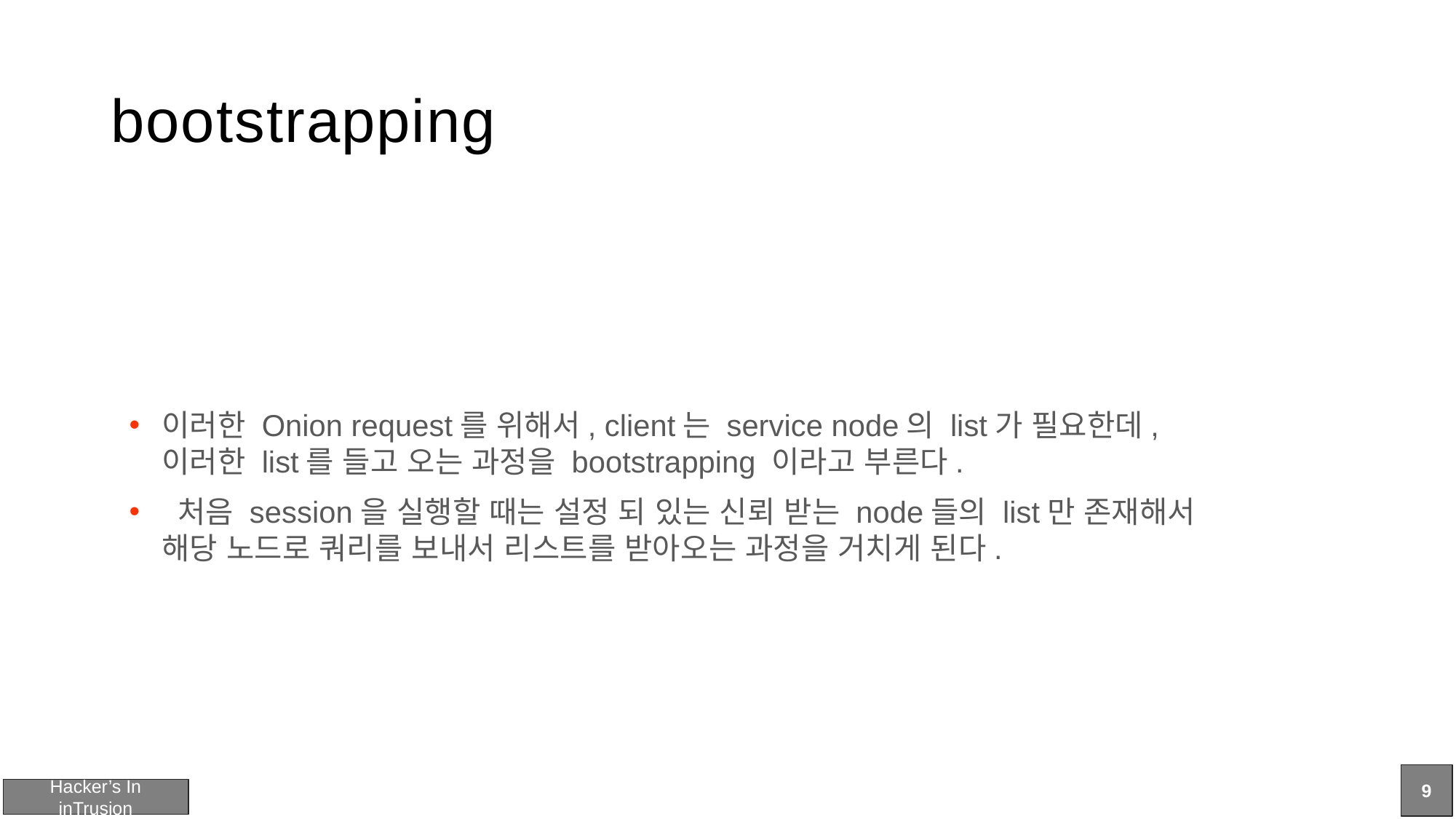

# bootstrapping

이러한 Onion request를 위해서, client는 service node의 list가 필요한데, 이러한 list를 들고 오는 과정을 bootstrapping 이라고 부른다.
 처음 session을 실행할 때는 설정 되 있는 신뢰 받는 node들의 list만 존재해서 해당 노드로 쿼리를 보내서 리스트를 받아오는 과정을 거치게 된다.

9
Hacker’s In inTrusion